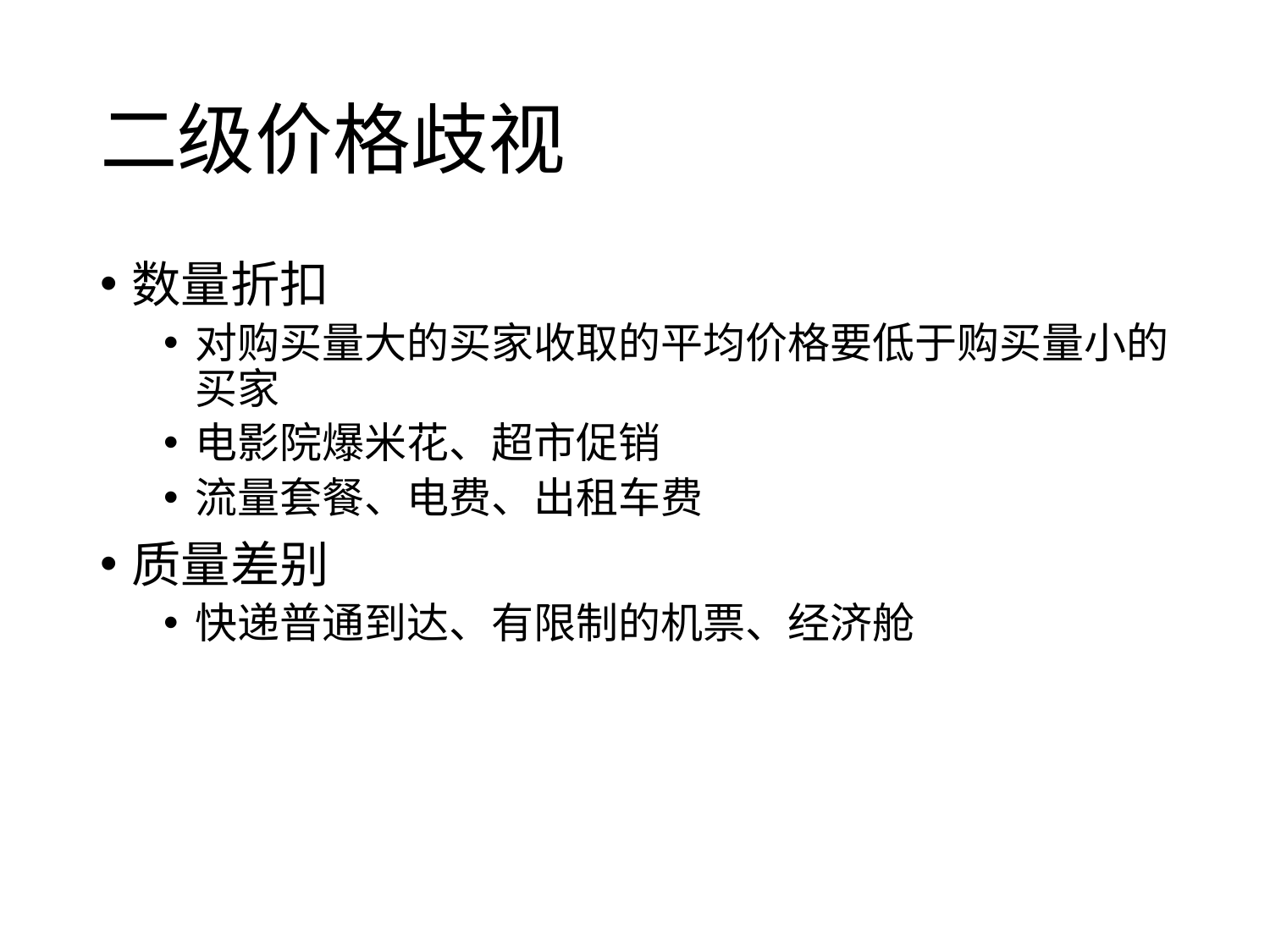

# 二级价格歧视
数量折扣
对购买量大的买家收取的平均价格要低于购买量小的买家
电影院爆米花、超市促销
流量套餐、电费、出租车费
质量差别
快递普通到达、有限制的机票、经济舱